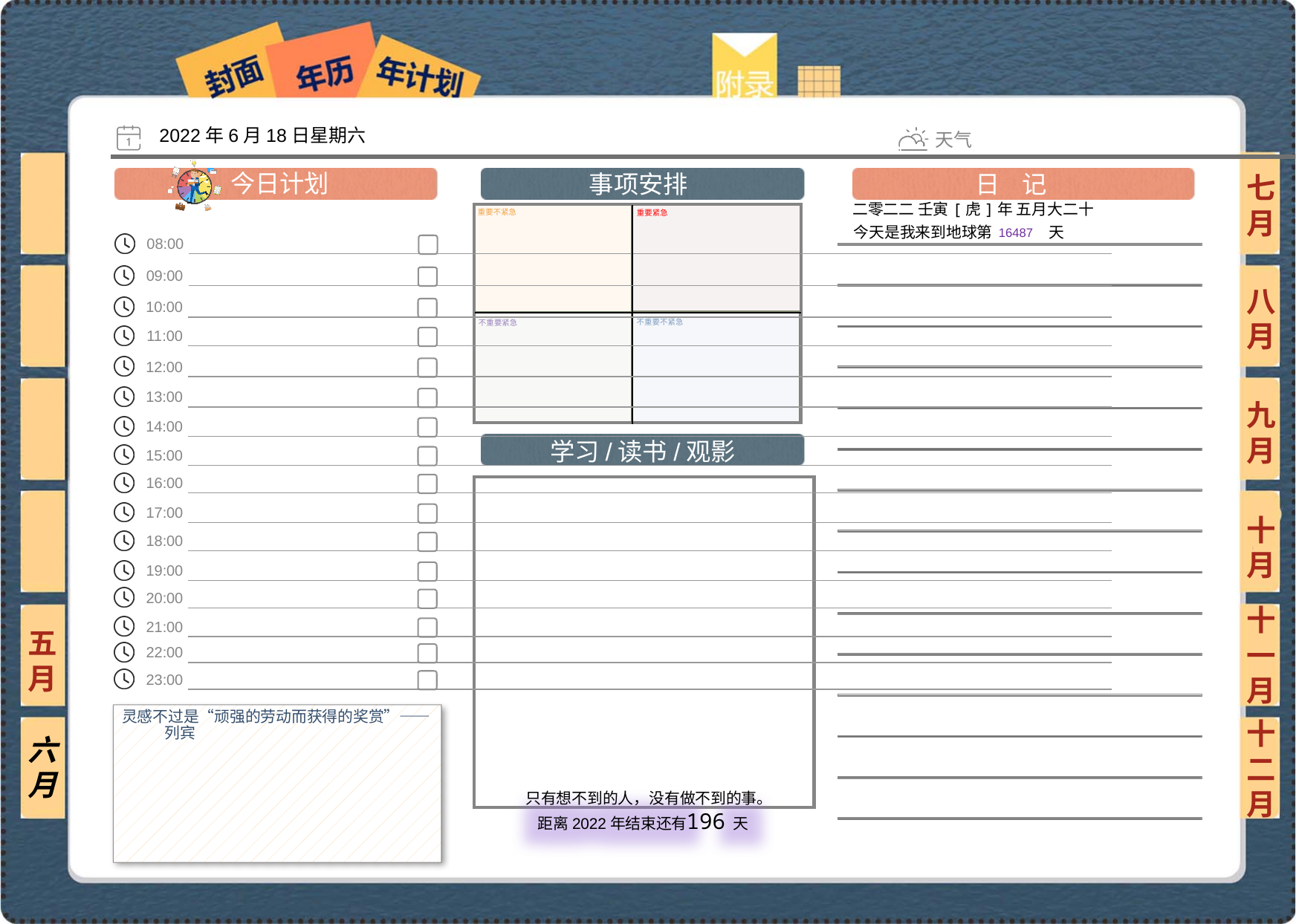

2022年6月18日星期六
七月
二零二二 壬寅[虎]年 五月大二十
16487
八月
九月
十月
十一月
五月
灵感不过是“顽强的劳动而获得的奖赏”——列宾

六月
十二月
196
 只有想不到的人，没有做不到的事。